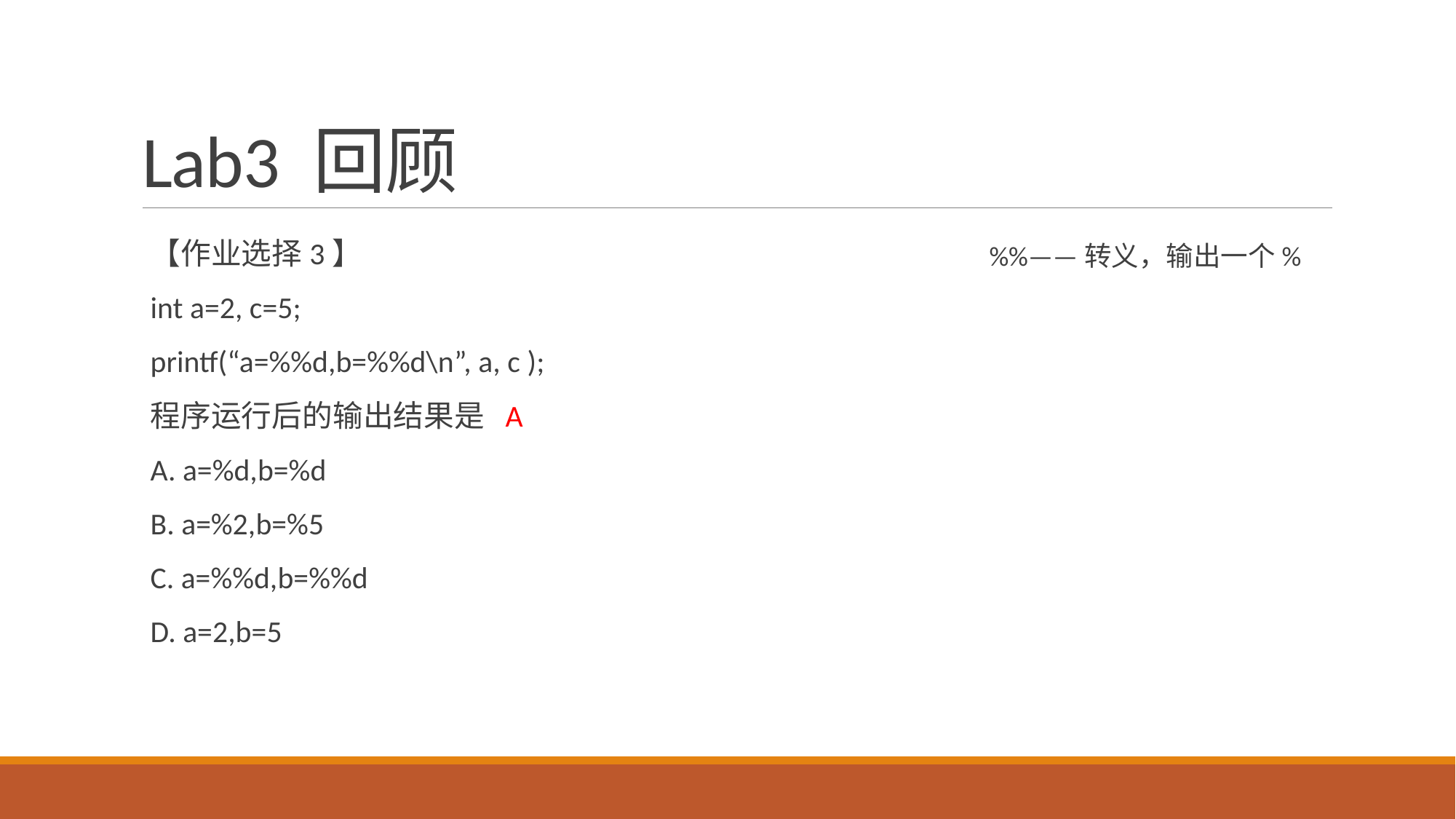

# Lab3 回顾
【作业选择3】
int a=2, c=5;
printf(“a=%%d,b=%%d\n”, a, c );
程序运行后的输出结果是  A
A. a=%d,b=%d
B. a=%2,b=%5
C. a=%%d,b=%%d
D. a=2,b=5
%%——转义，输出一个%